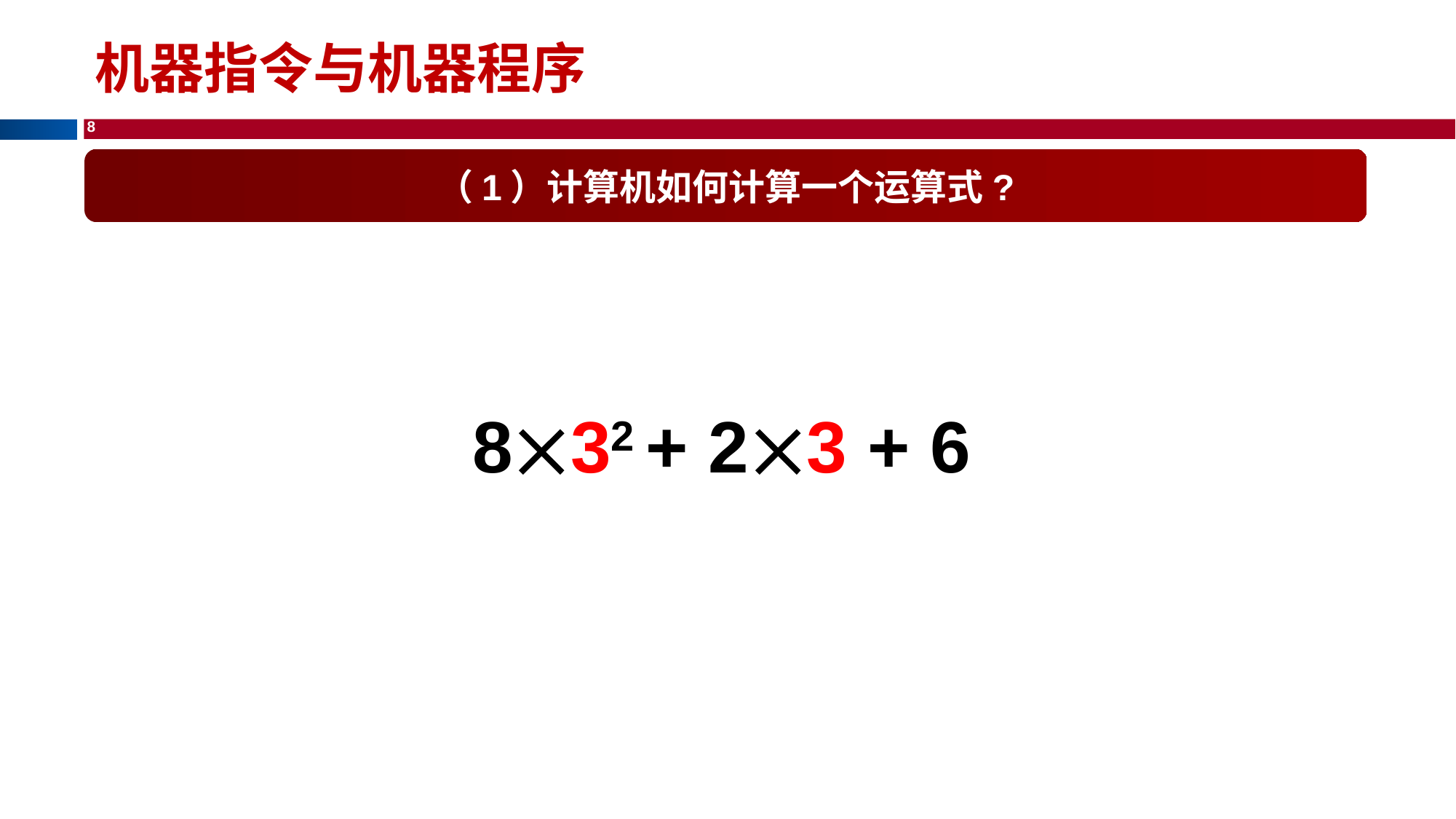

机器指令与机器程序
（1）计算机如何计算一个运算式?
8×32 + 2×3 + 6